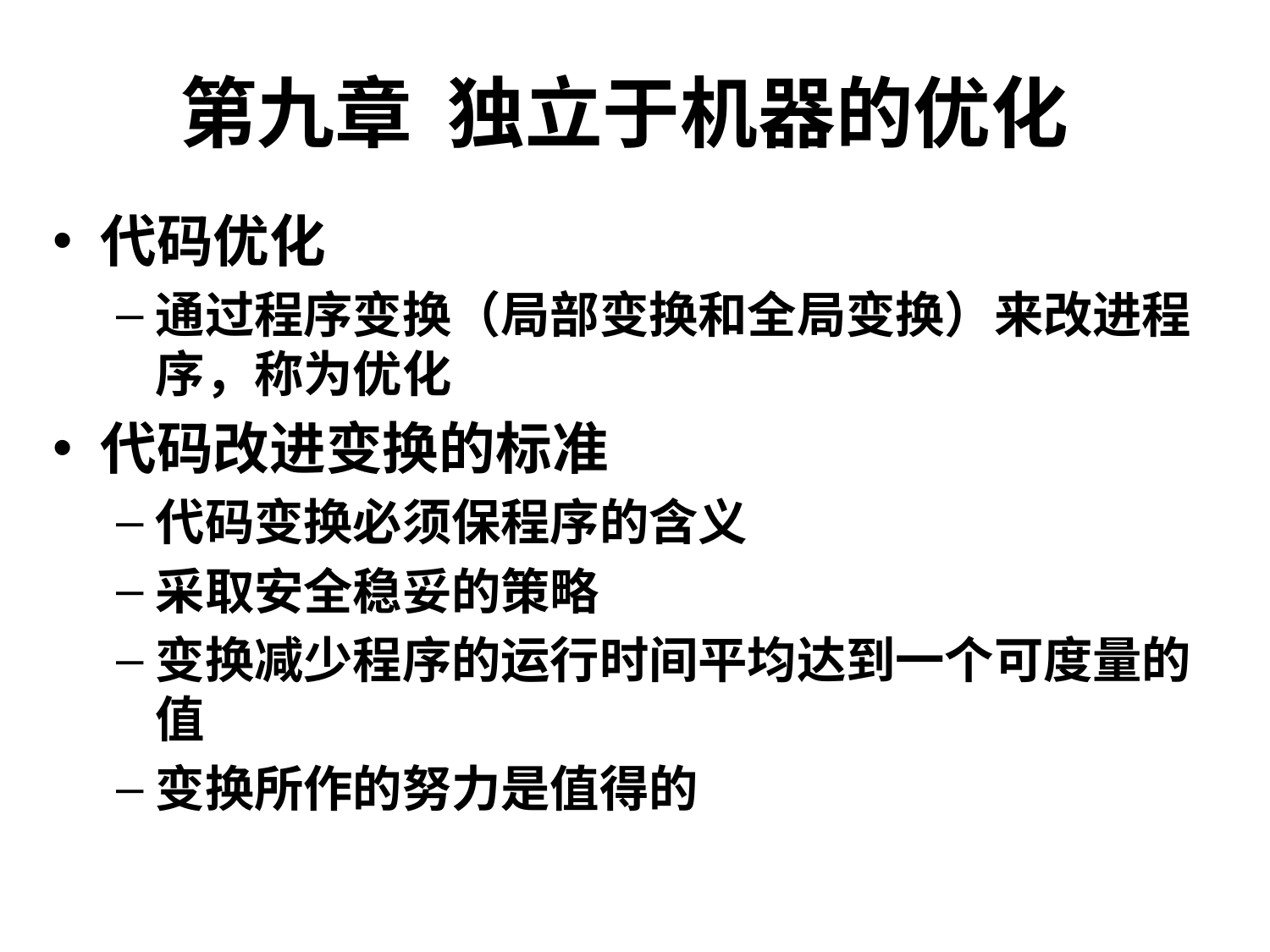

# 第九章  独立于机器的优化
代码优化
通过程序变换（局部变换和全局变换）来改进程序，称为优化
代码改进变换的标准
代码变换必须保程序的含义
采取安全稳妥的策略
变换减少程序的运行时间平均达到一个可度量的值
变换所作的努力是值得的